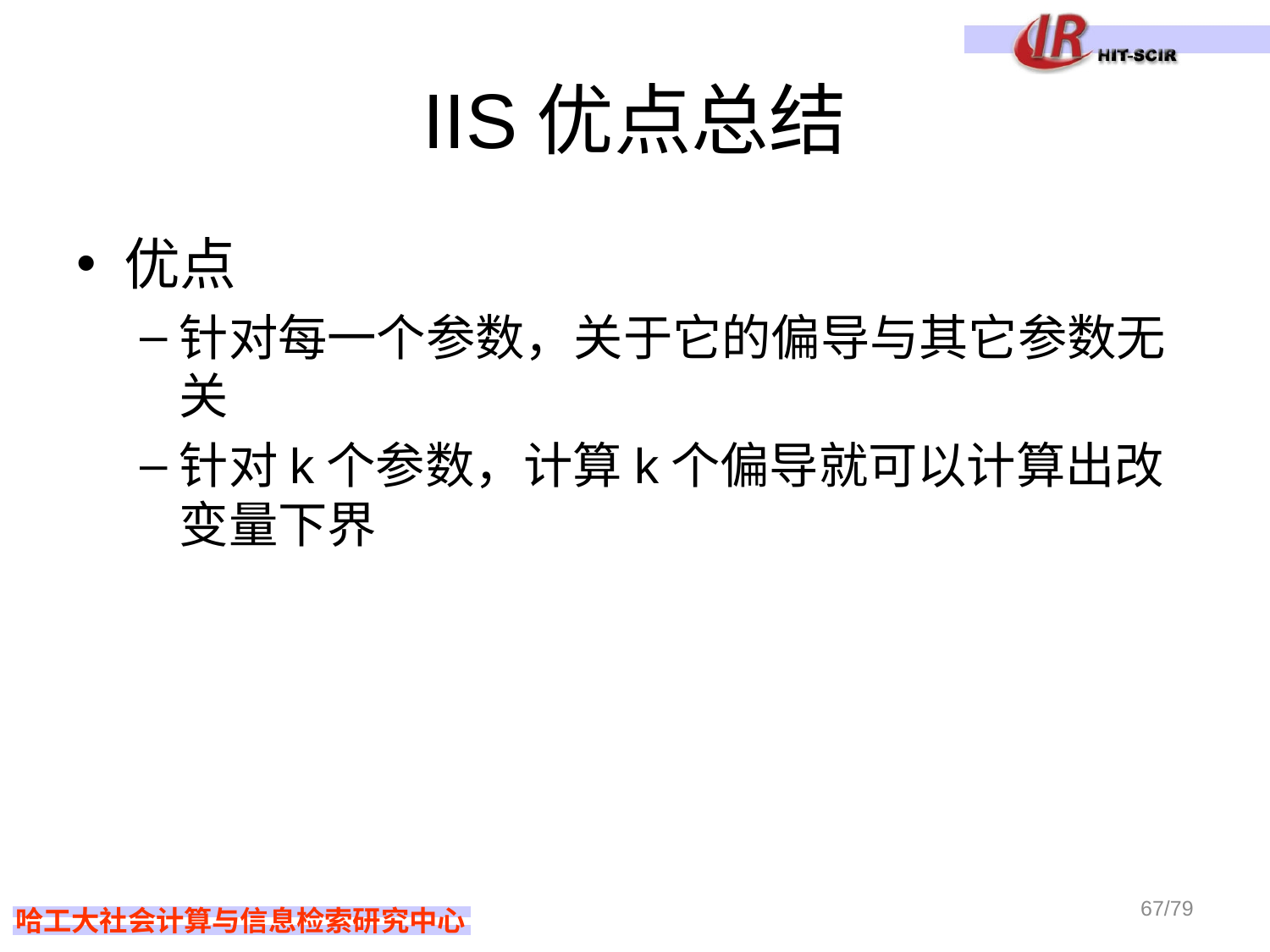

# IIS优点总结
优点
针对每一个参数，关于它的偏导与其它参数无关
针对k个参数，计算k个偏导就可以计算出改变量下界

67/79